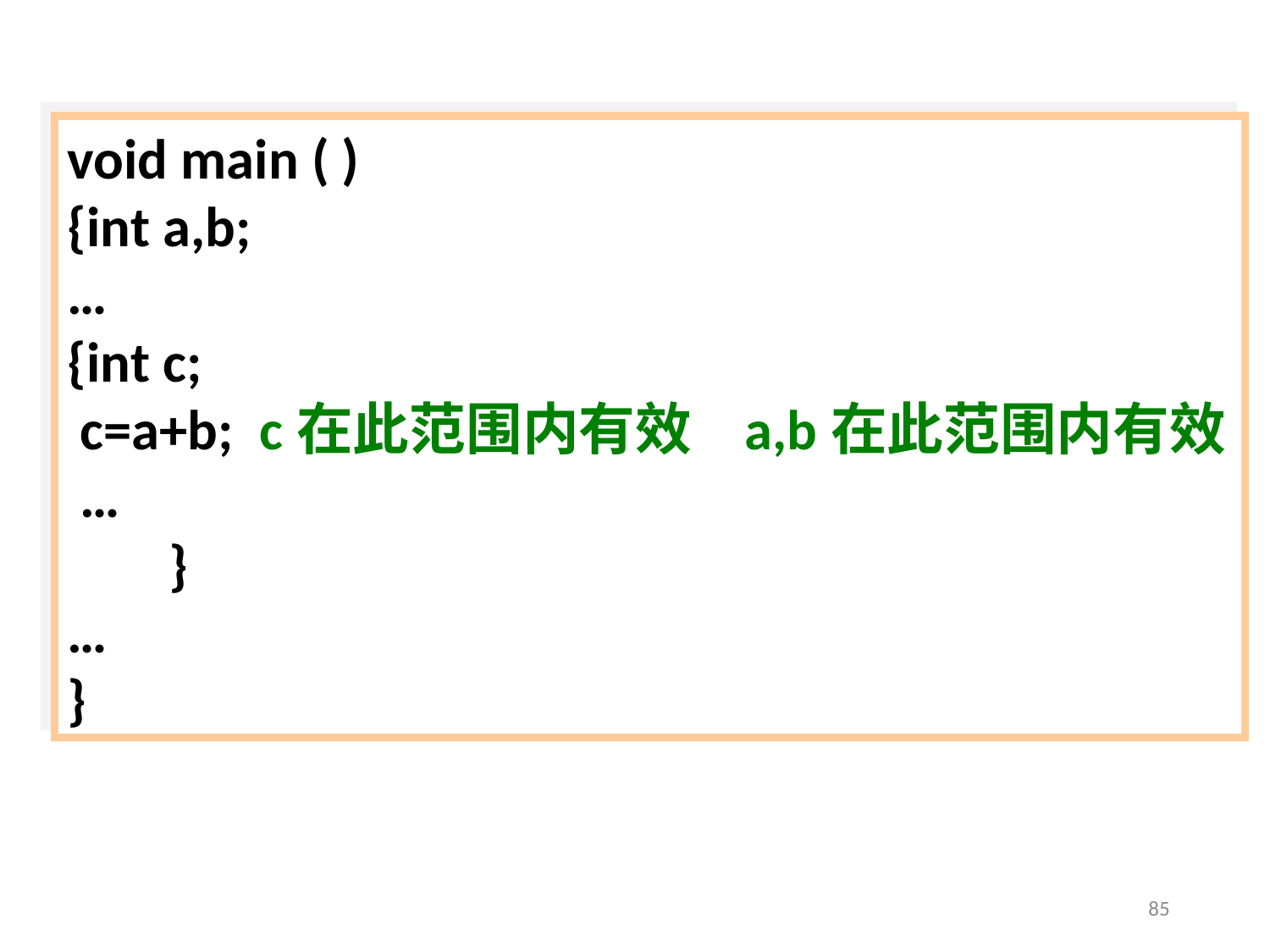

void main ( )
{int a,b;
…
{int c;
 c=a+b;  c在此范围内有效   a,b在此范围内有效
 …
        }
…
}
85